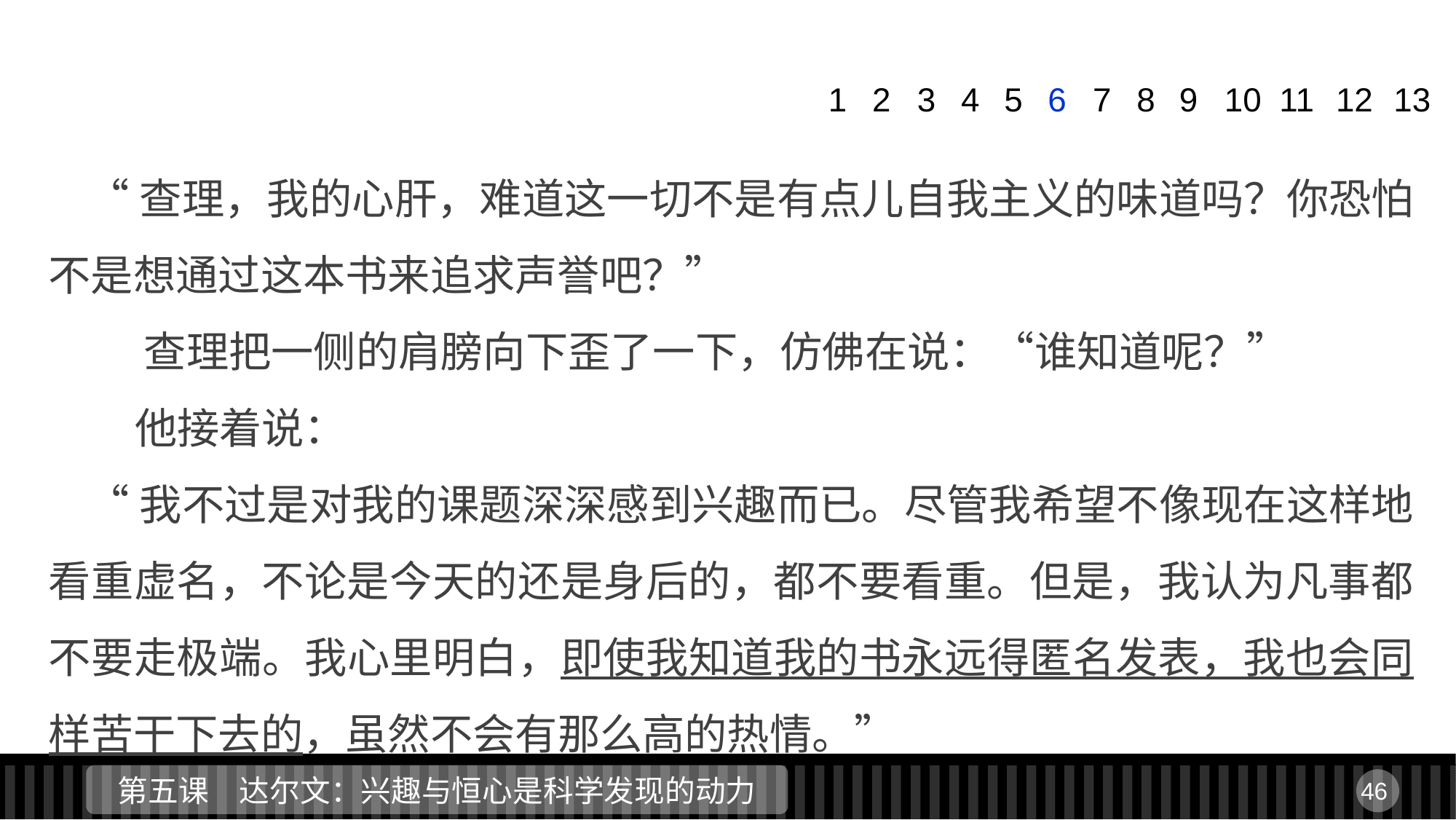

1
2
3
4
5
6
7
8
9
11
12
13
10
    “查理，我的心肝，难道这一切不是有点儿自我主义的味道吗？你恐怕不是想通过这本书来追求声誉吧？”
         查理把一侧的肩膀向下歪了一下，仿佛在说：“谁知道呢？”
        他接着说：
    “我不过是对我的课题深深感到兴趣而已。尽管我希望不像现在这样地看重虚名，不论是今天的还是身后的，都不要看重。但是，我认为凡事都不要走极端。我心里明白，即使我知道我的书永远得匿名发表，我也会同样苦干下去的，虽然不会有那么高的热情。”